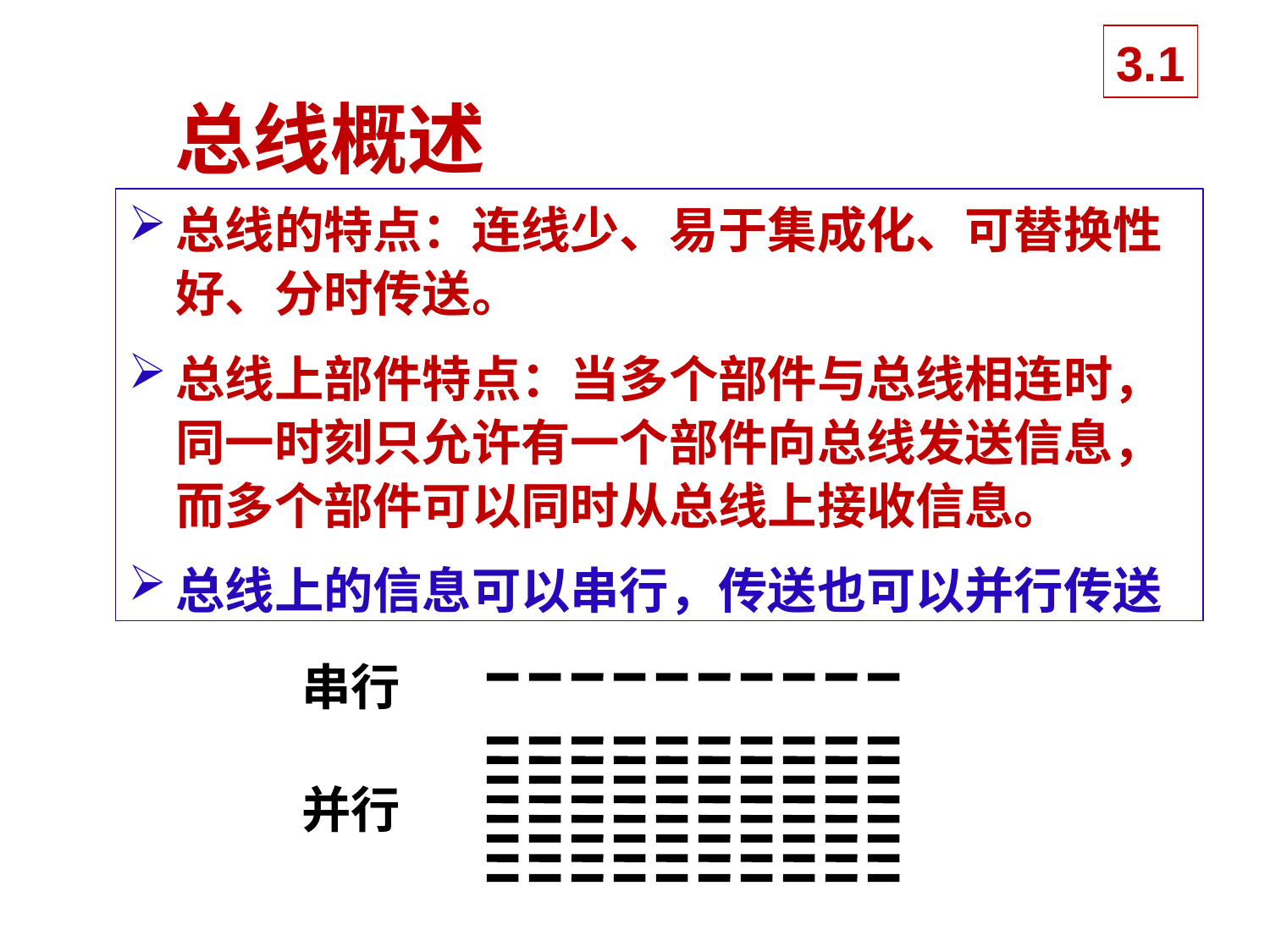

3.1
# 总线概述
总线的特点：连线少、易于集成化、可替换性好、分时传送。
总线上部件特点：当多个部件与总线相连时，同一时刻只允许有一个部件向总线发送信息，而多个部件可以同时从总线上接收信息。
总线上的信息可以串行，传送也可以并行传送
串行

并行